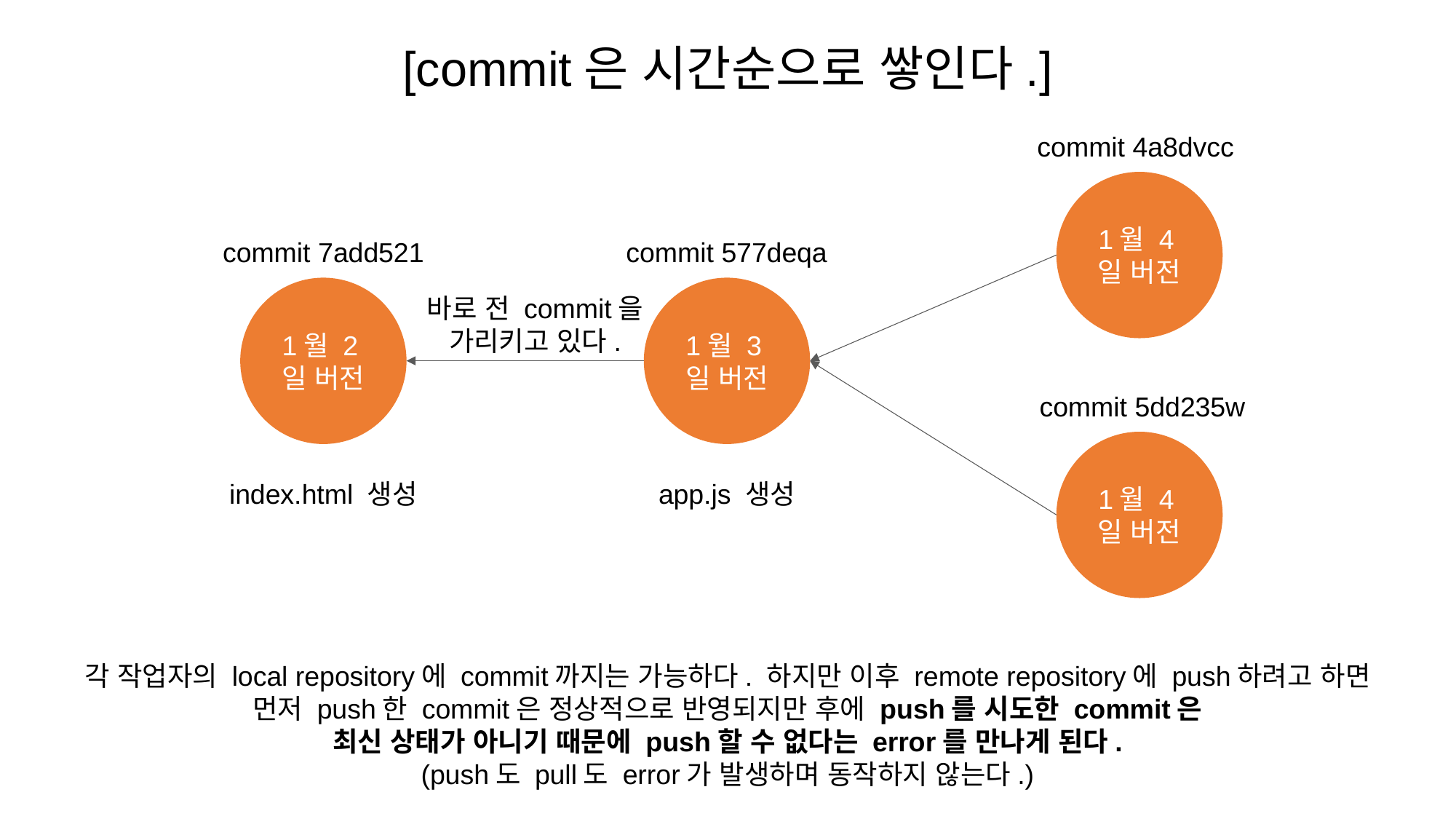

[commit은 시간순으로 쌓인다.]
commit 4a8dvcc
1월 4일 버전
commit 7add521
1월 2일 버전
index.html 생성
commit 577deqa
1월 3일 버전
app.js 생성
바로 전 commit을
가리키고 있다.
commit 5dd235w
1월 4일 버전
각 작업자의 local repository에 commit까지는 가능하다. 하지만 이후 remote repository에 push하려고 하면
먼저 push한 commit은 정상적으로 반영되지만 후에 push를 시도한 commit은
최신 상태가 아니기 때문에 push할 수 없다는 error를 만나게 된다.
(push도 pull도 error가 발생하며 동작하지 않는다.)